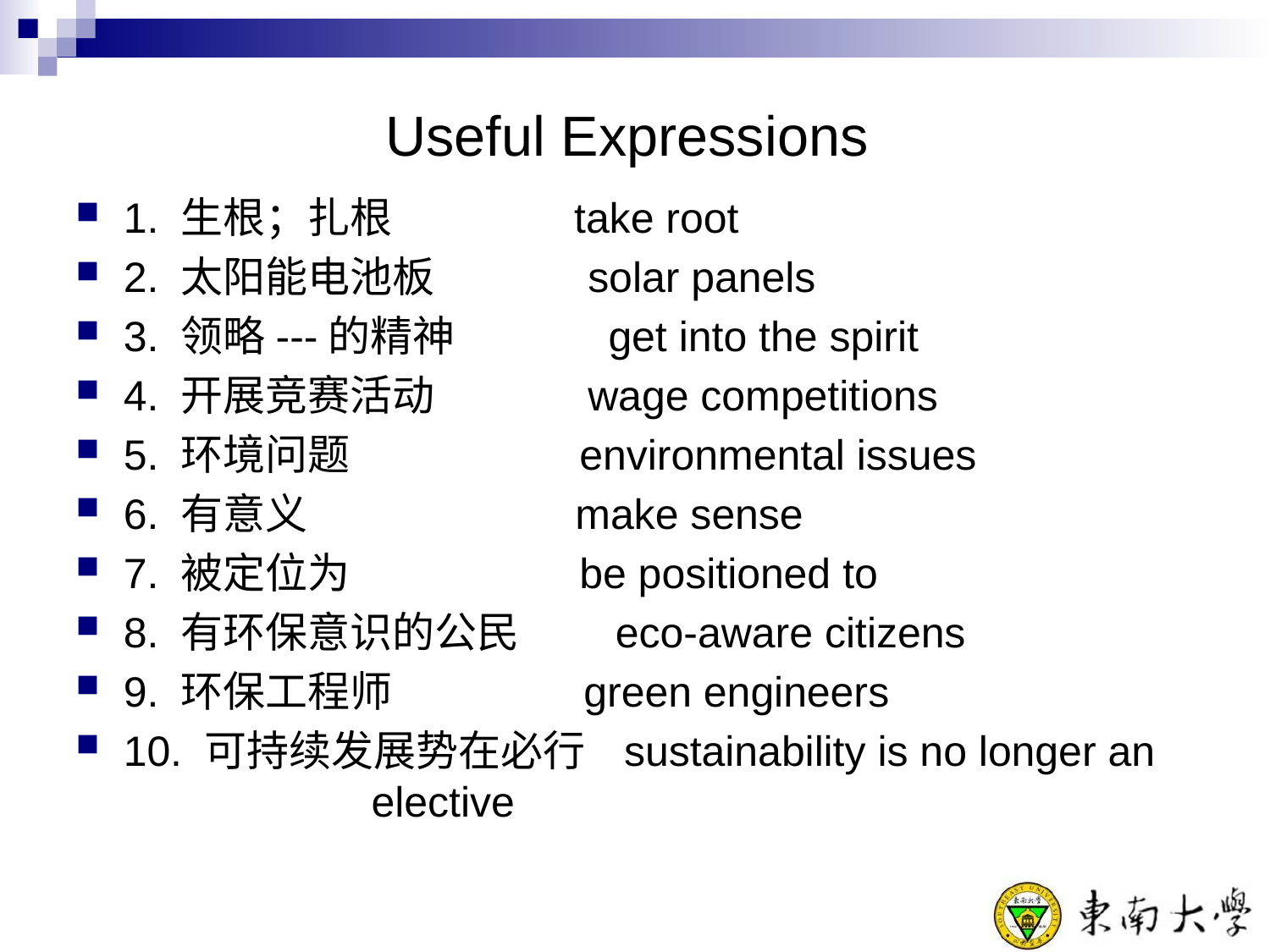

# Useful Expressions
1. 生根；扎根                  take root
2. 太阳能电池板               solar panels
3. 领略---的精神               get into the spirit
4. 开展竞赛活动               wage competitions
5. 环境问题                       environmental issues
6. 有意义                           make sense
7. 被定位为                       be positioned to
8. 有环保意识的公民         eco-aware citizens
9. 环保工程师                   green engineers
10. 可持续发展势在必行   sustainability is no longer an                         elective